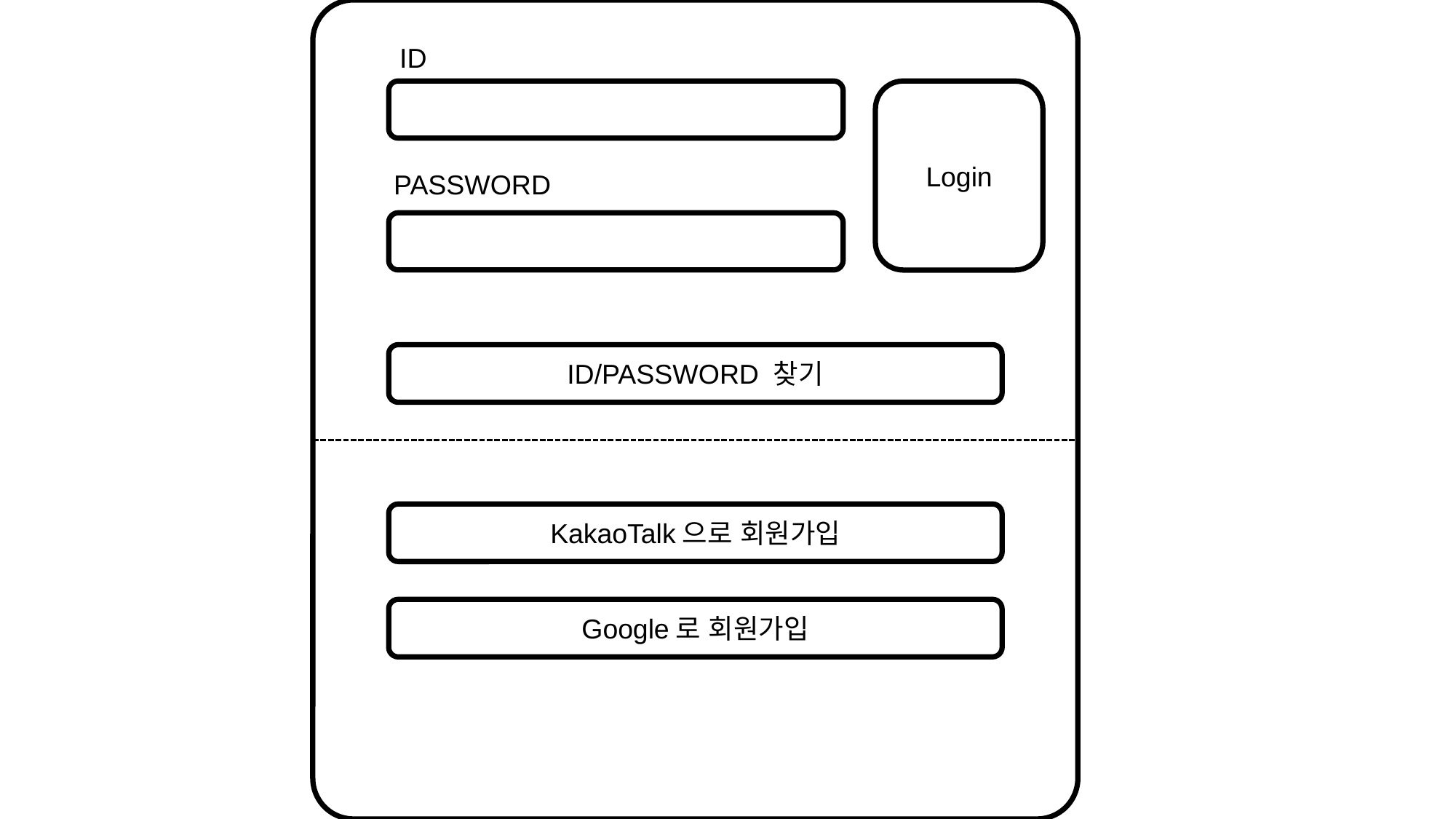

ID
Login
I
PASSWORD

ID/PASSWORD 찾기
KakaoTalk으로 회원가입
Google로 회원가입